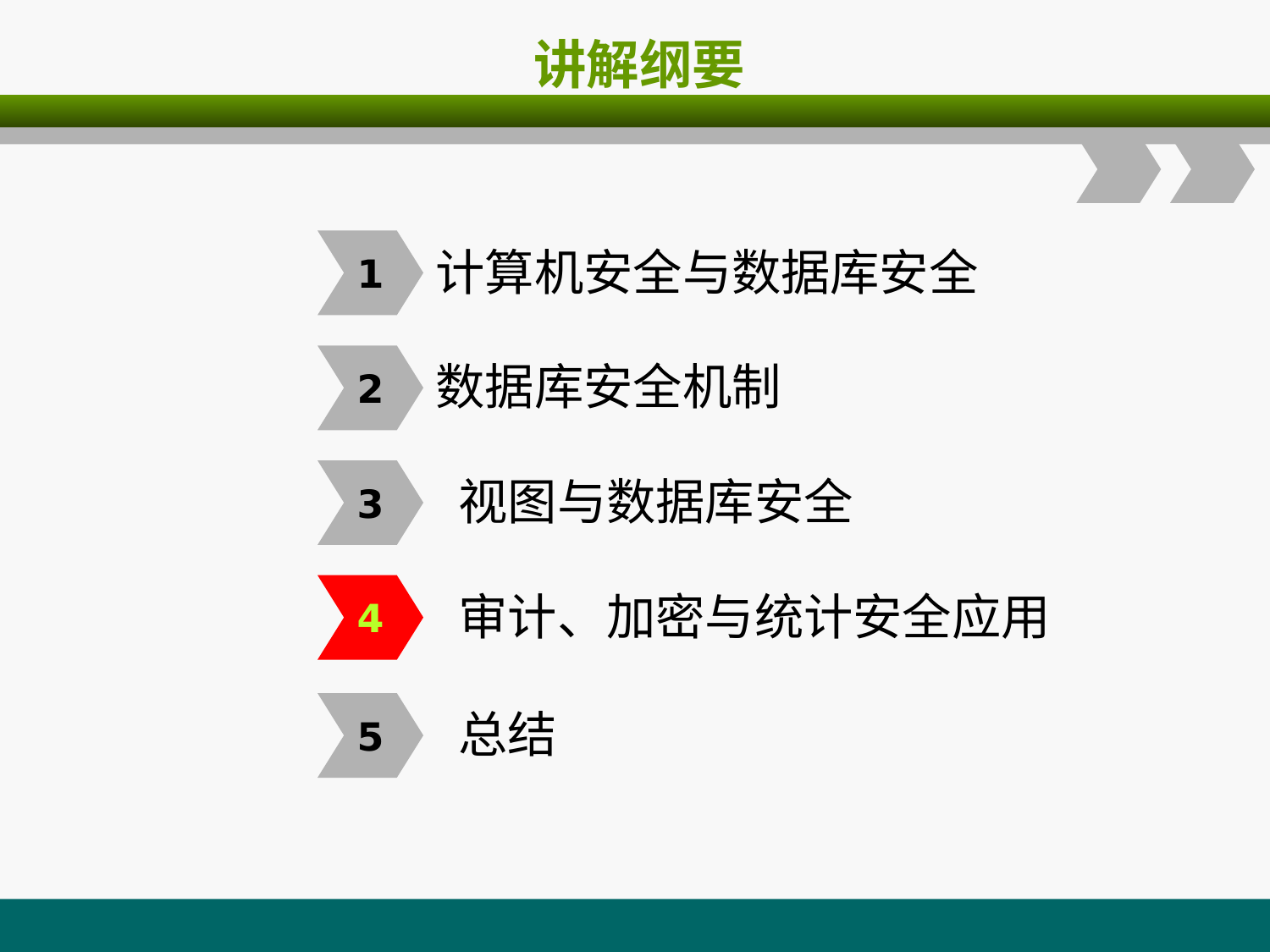

# 讲解纲要
1
计算机安全与数据库安全
2
数据库安全机制
3
 视图与数据库安全
4
 审计、加密与统计安全应用
5
 总结